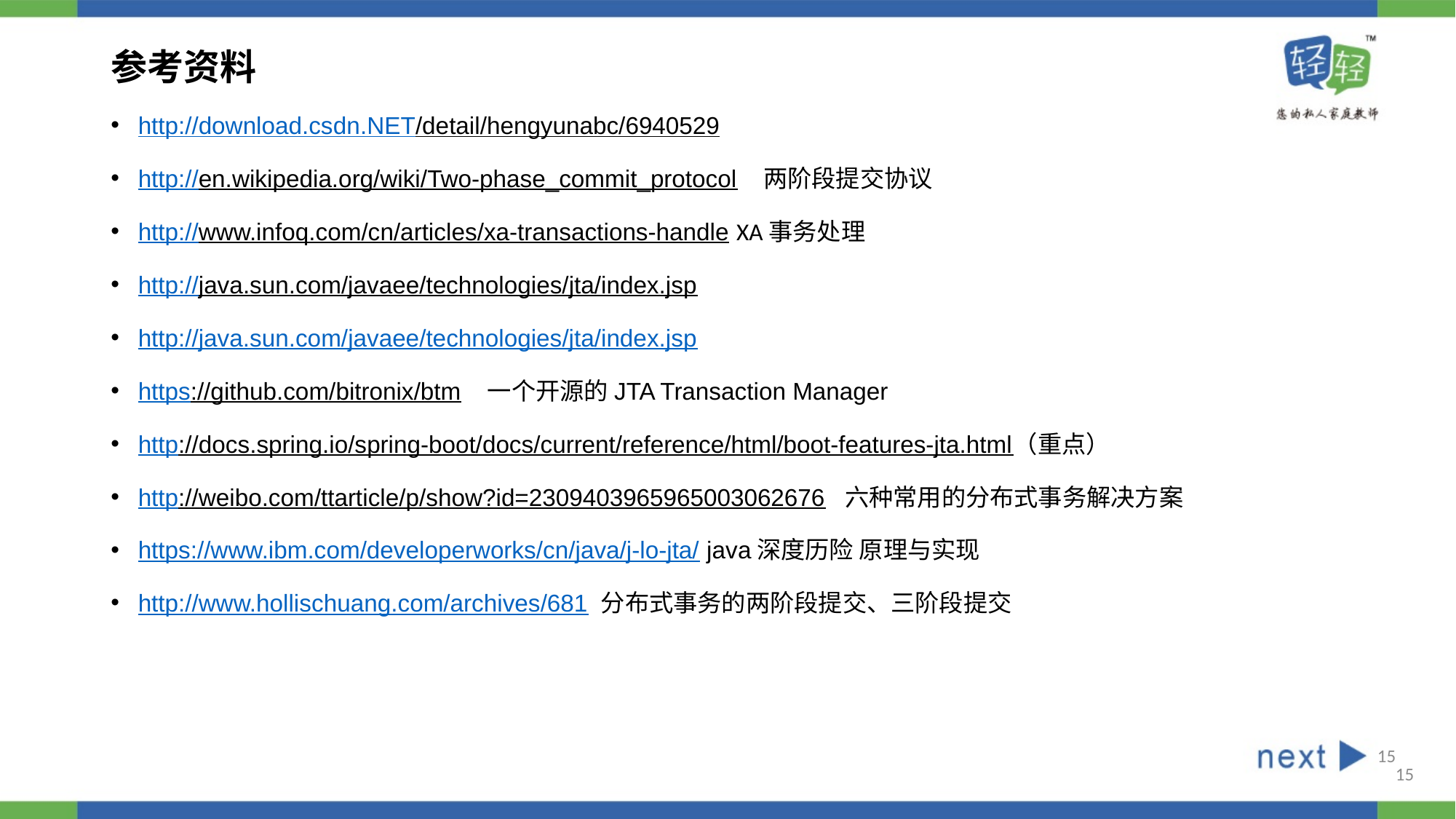

# 参考资料
http://download.csdn.NET/detail/hengyunabc/6940529
http://en.wikipedia.org/wiki/Two-phase_commit_protocol   两阶段提交协议
http://www.infoq.com/cn/articles/xa-transactions-handle XA事务处理
http://java.sun.com/javaee/technologies/jta/index.jsp
http://java.sun.com/javaee/technologies/jta/index.jsp
https://github.com/bitronix/btm   一个开源的JTA Transaction Manager
http://docs.spring.io/spring-boot/docs/current/reference/html/boot-features-jta.html（重点）
http://weibo.com/ttarticle/p/show?id=2309403965965003062676  六种常用的分布式事务解决方案
https://www.ibm.com/developerworks/cn/java/j-lo-jta/ java深度历险 原理与实现
http://www.hollischuang.com/archives/681 分布式事务的两阶段提交、三阶段提交